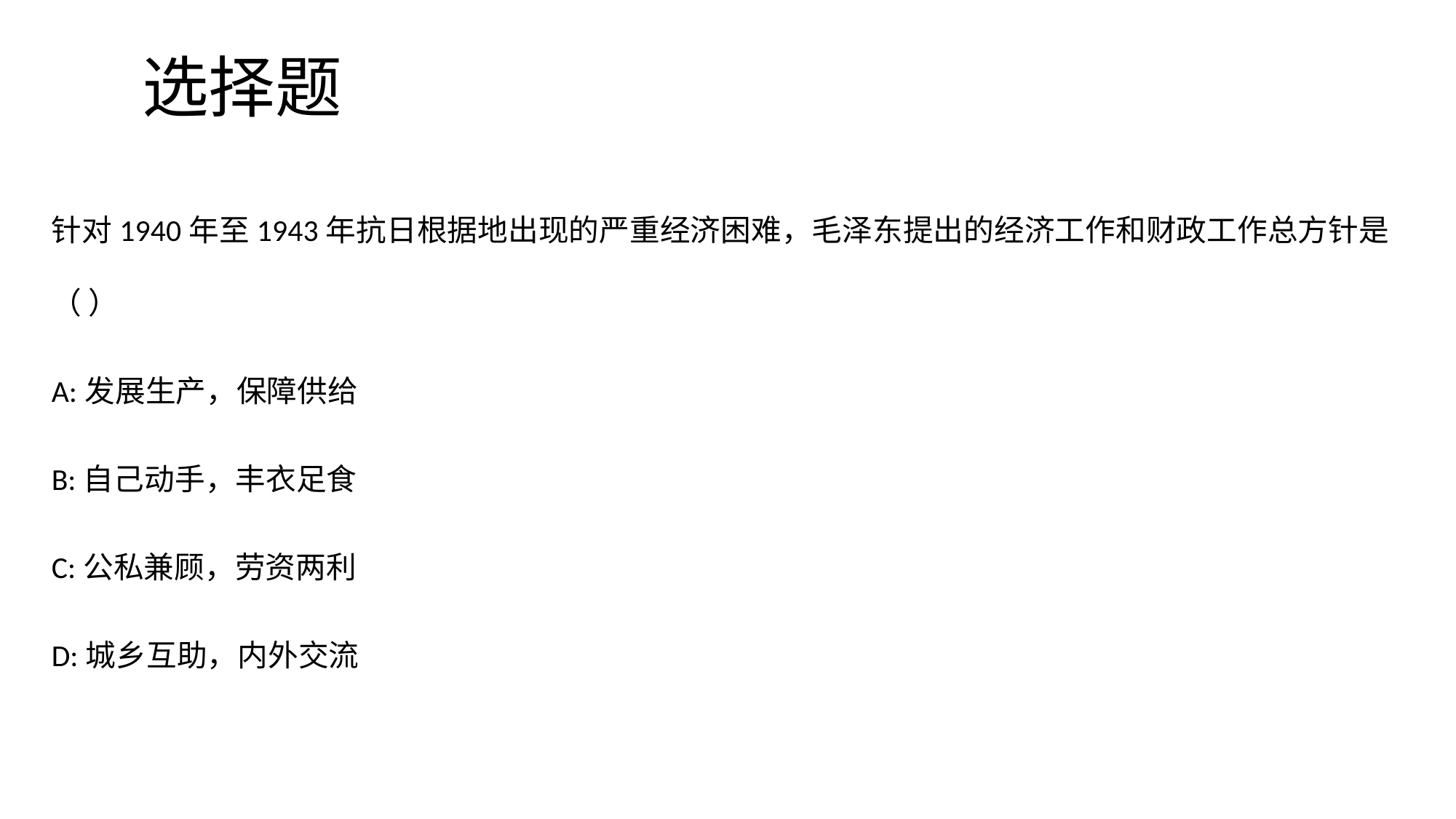

# 选择题
针对1940年至1943年抗日根据地出现的严重经济困难，毛泽东提出的经济工作和财政工作总方针是（ ）
A:发展生产，保障供给
B:自己动手，丰衣足食
C:公私兼顾，劳资两利
D:城乡互助，内外交流